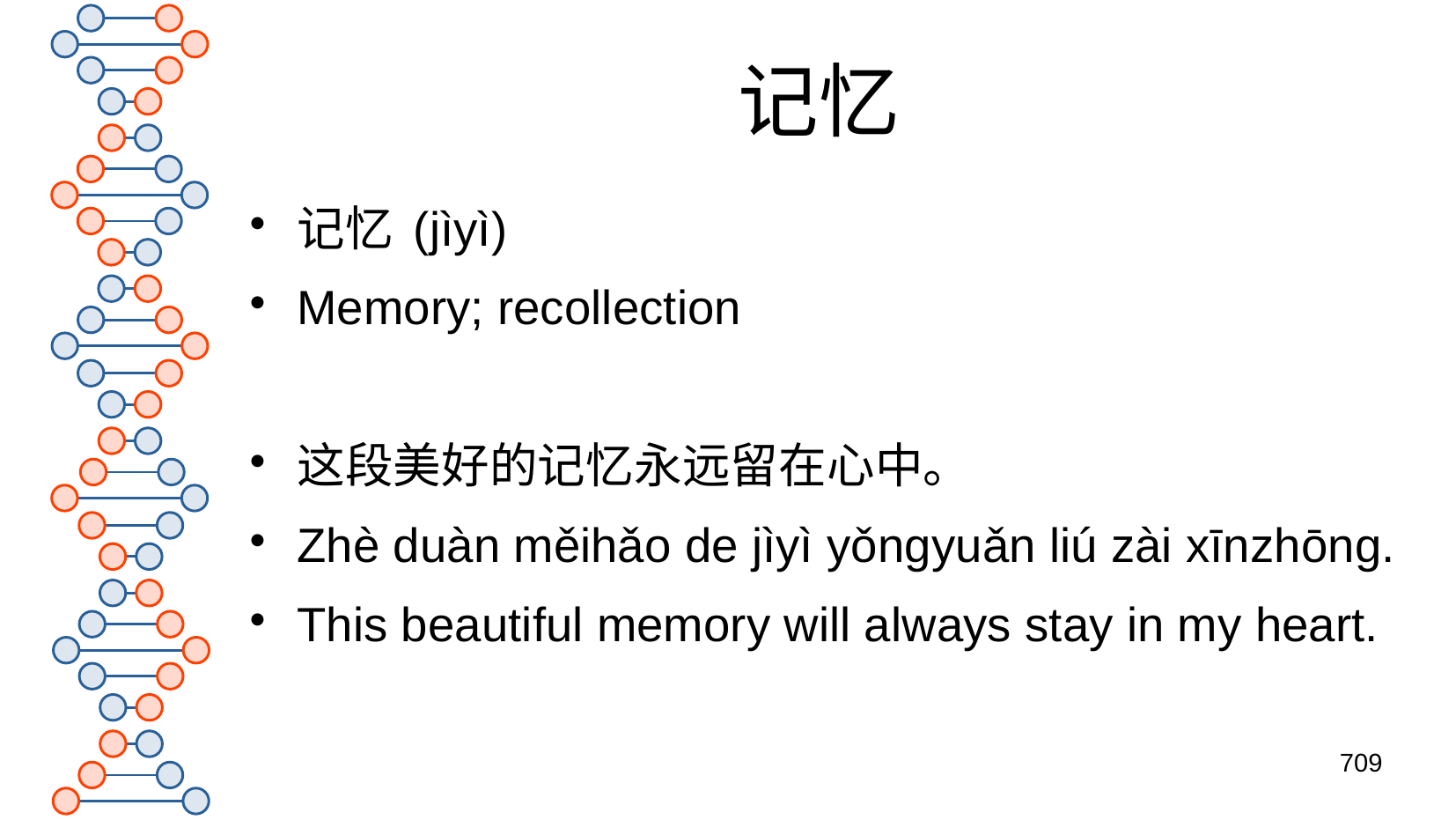

# 记忆
记忆 (jìyì)
Memory; recollection

这段美好的记忆永远留在心中。
Zhè duàn měihǎo de jìyì yǒngyuǎn liú zài xīnzhōng.
This beautiful memory will always stay in my heart.

709